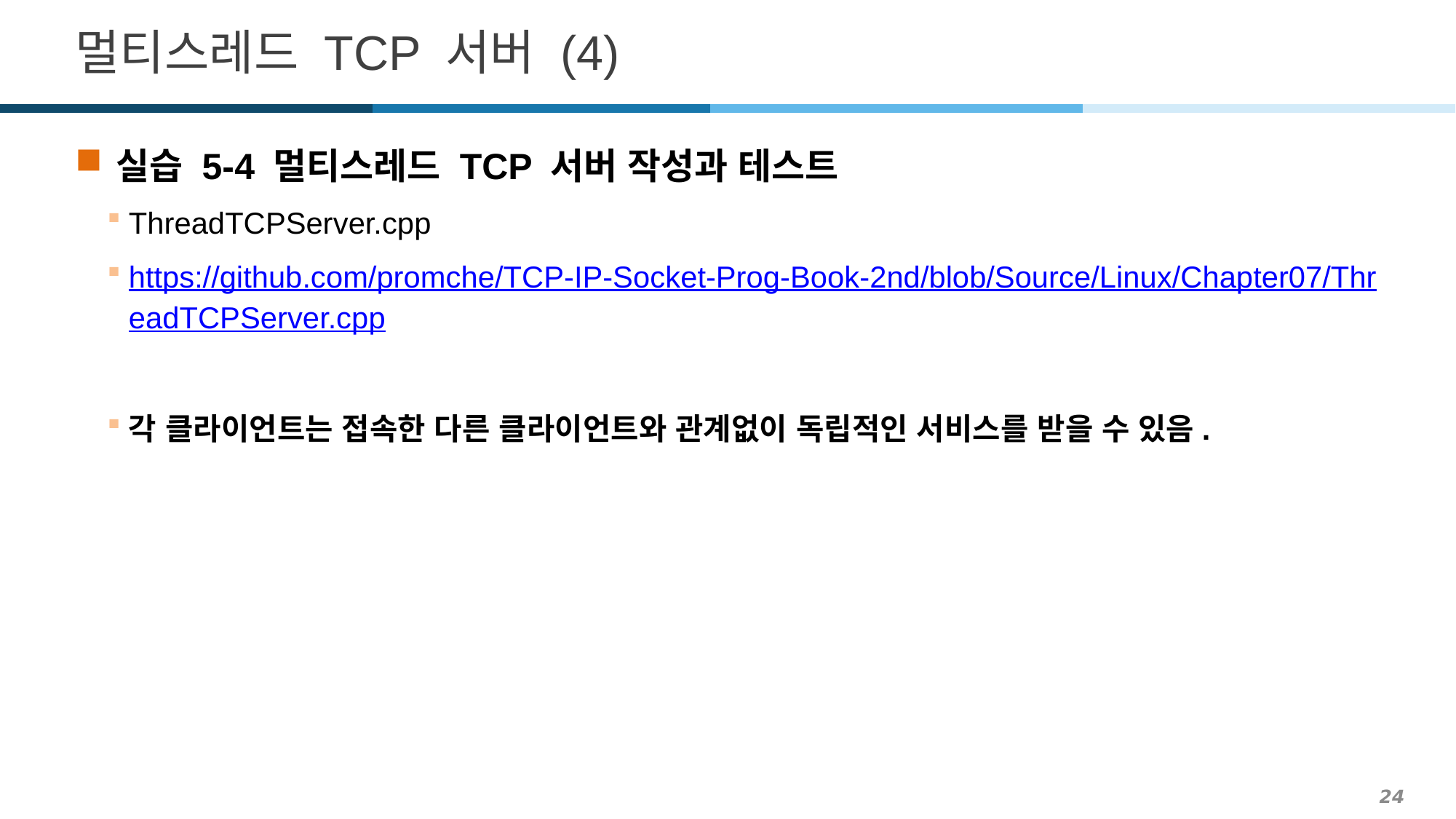

# 멀티스레드 TCP 서버 (4)
실습 5-4 멀티스레드 TCP 서버 작성과 테스트
ThreadTCPServer.cpp
https://github.com/promche/TCP-IP-Socket-Prog-Book-2nd/blob/Source/Linux/Chapter07/ThreadTCPServer.cpp

각 클라이언트는 접속한 다른 클라이언트와 관계없이 독립적인 서비스를 받을 수 있음.